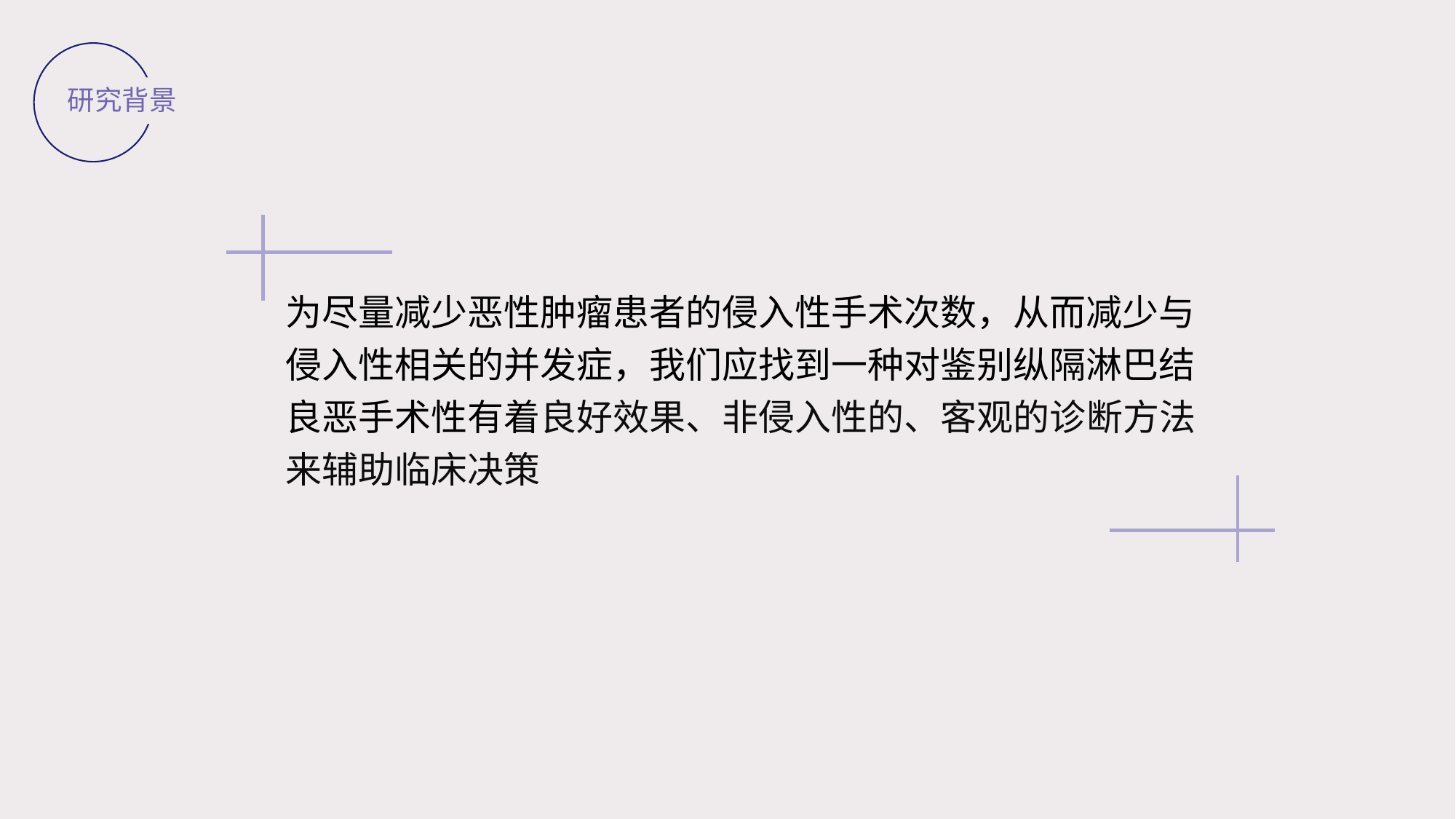

研究背景
为尽量减少恶性肿瘤患者的侵入性手术次数，从而减少与侵入性相关的并发症，我们应找到一种对鉴别纵隔淋巴结良恶手术性有着良好效果、非侵入性的、客观的诊断方法来辅助临床决策